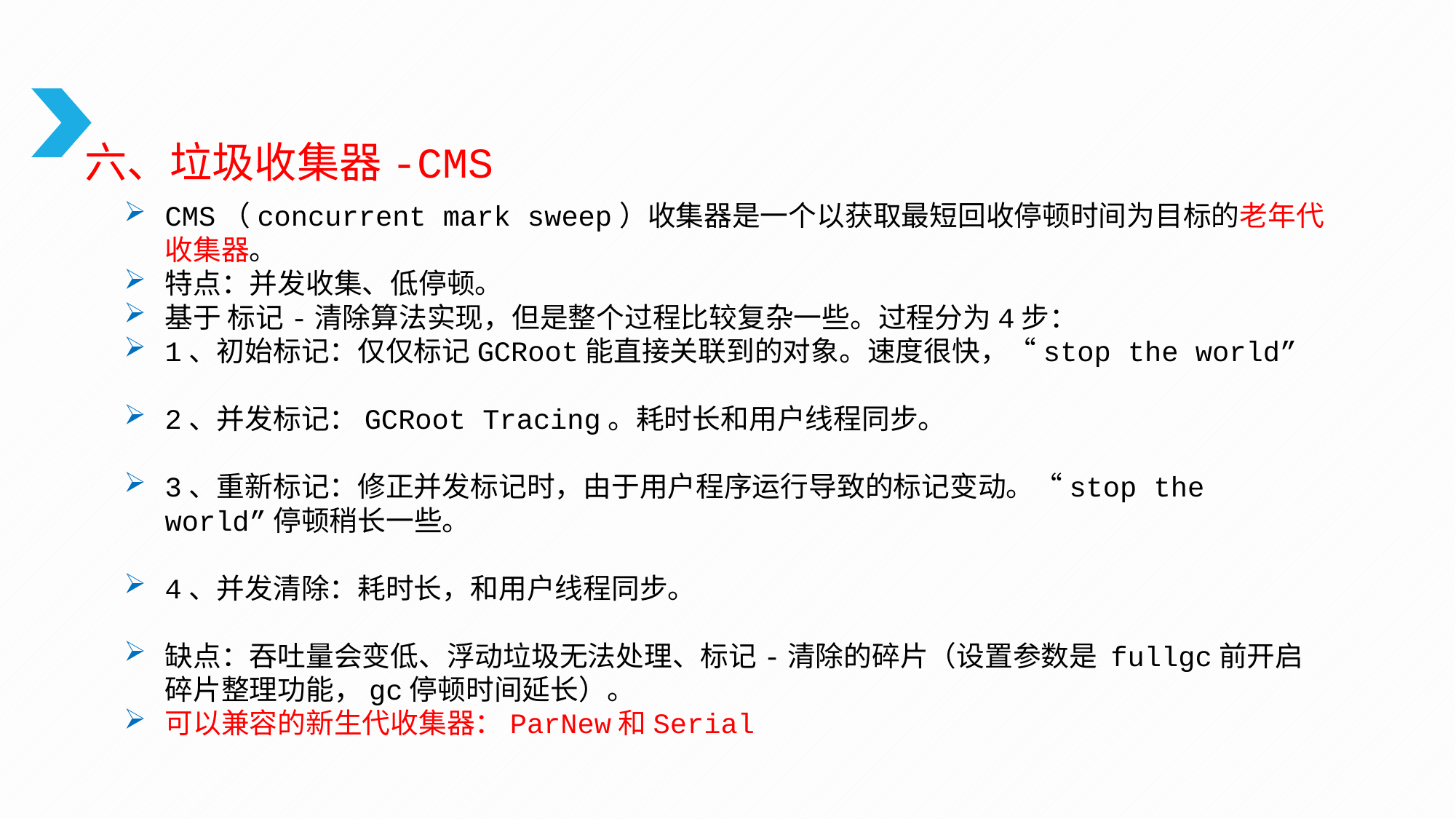

六、垃圾收集器-CMS
CMS（concurrent mark sweep）收集器是一个以获取最短回收停顿时间为目标的老年代收集器。
特点：并发收集、低停顿。
基于 标记-清除算法实现，但是整个过程比较复杂一些。过程分为4步：
1、初始标记：仅仅标记GCRoot能直接关联到的对象。速度很快，“stop the world”

2、并发标记：GCRoot Tracing。耗时长和用户线程同步。

3、重新标记：修正并发标记时，由于用户程序运行导致的标记变动。“stop the world”停顿稍长一些。

4、并发清除：耗时长，和用户线程同步。

缺点：吞吐量会变低、浮动垃圾无法处理、标记-清除的碎片（设置参数是 fullgc前开启碎片整理功能，gc停顿时间延长）。
可以兼容的新生代收集器：ParNew和Serial